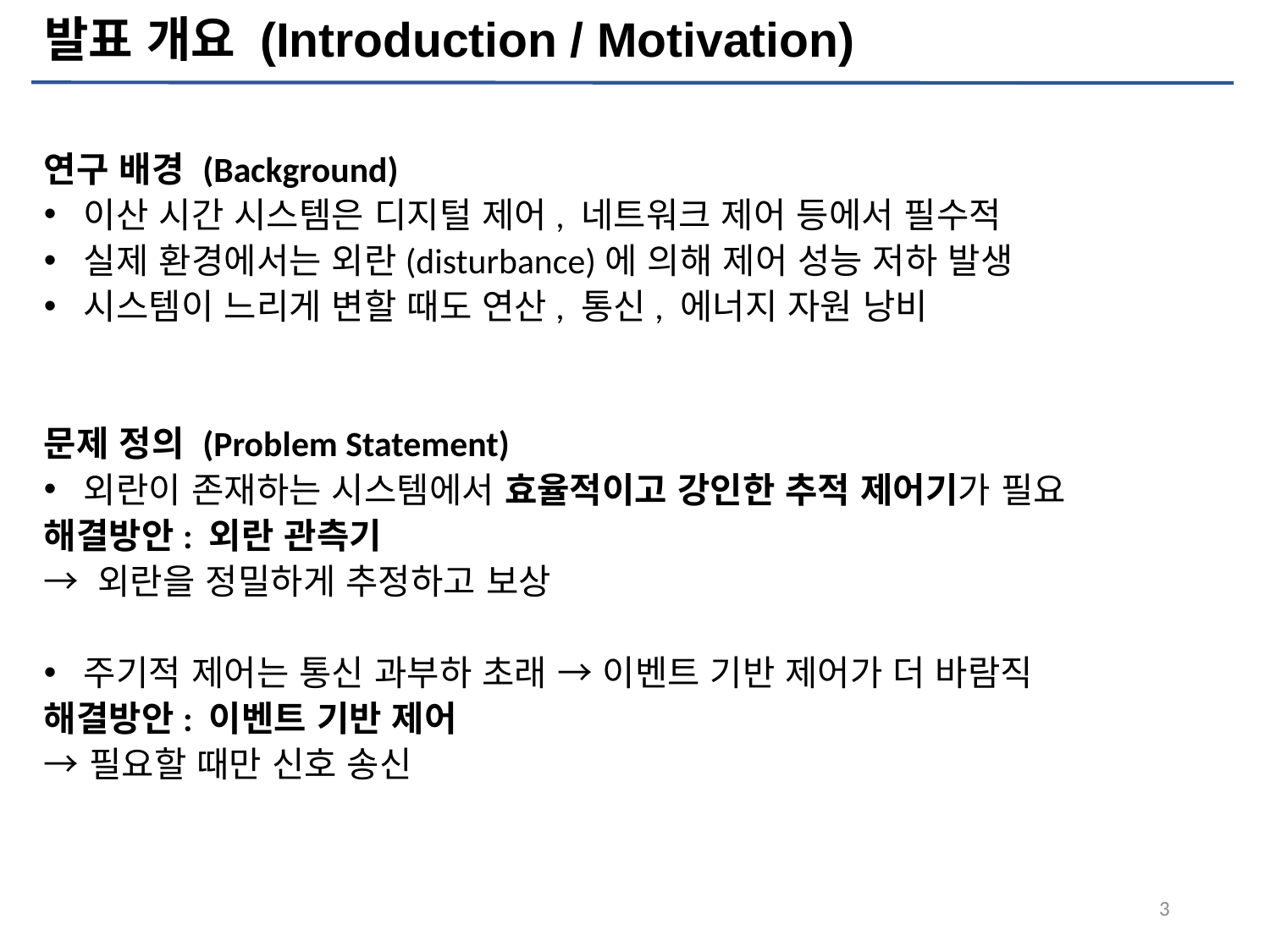

# 발표 개요 (Introduction / Motivation)

연구 배경 (Background)
이산 시간 시스템은 디지털 제어, 네트워크 제어 등에서 필수적
실제 환경에서는 외란(disturbance)에 의해 제어 성능 저하 발생
시스템이 느리게 변할 때도 연산, 통신, 에너지 자원 낭비

문제 정의 (Problem Statement)
외란이 존재하는 시스템에서 효율적이고 강인한 추적 제어기가 필요
해결방안: 외란 관측기
→ 외란을 정밀하게 추정하고 보상

주기적 제어는 통신 과부하 초래 → 이벤트 기반 제어가 더 바람직
해결방안: 이벤트 기반 제어
→ 필요할 때만 신호 송신

3